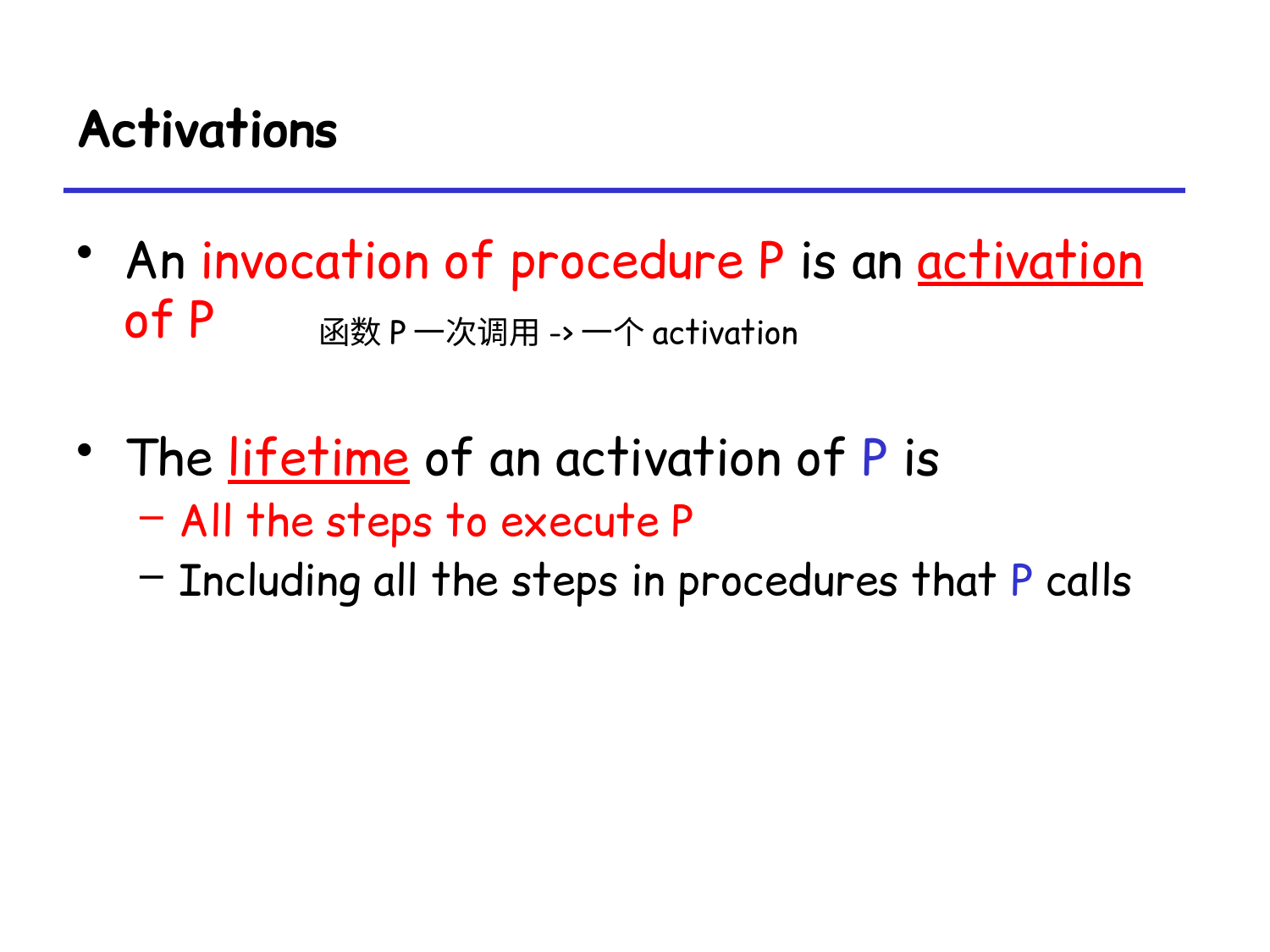

# Activations
An invocation of procedure P is an activation of P

The lifetime of an activation of P is
All the steps to execute P
Including all the steps in procedures that P calls

函数P一次调用->一个activation
3